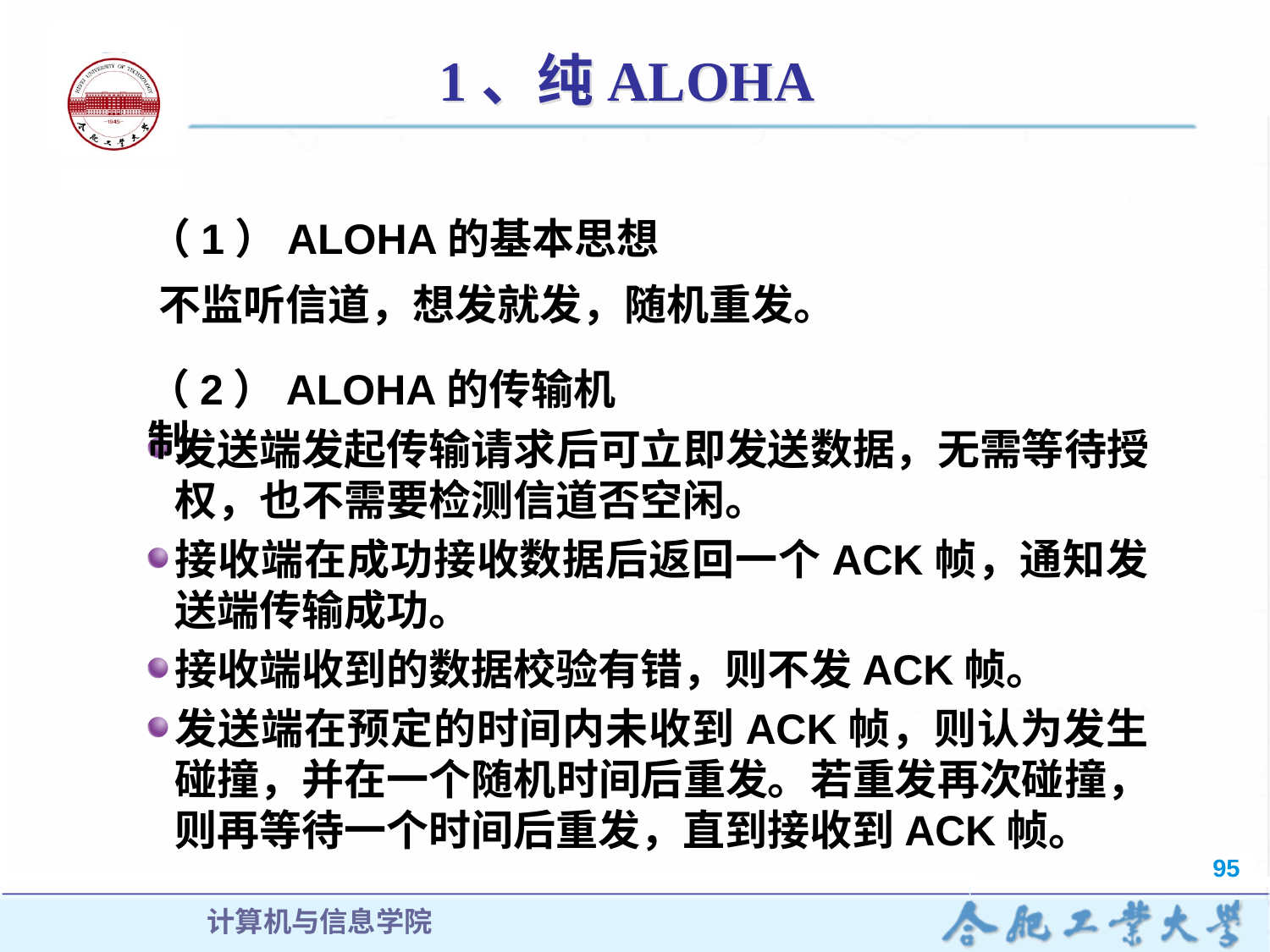

# 1、纯ALOHA
（1）ALOHA的基本思想
不监听信道，想发就发，随机重发。
（2）ALOHA的传输机制
发送端发起传输请求后可立即发送数据，无需等待授权，也不需要检测信道否空闲。
接收端在成功接收数据后返回一个ACK帧，通知发送端传输成功。
接收端收到的数据校验有错，则不发ACK帧。
发送端在预定的时间内未收到ACK帧，则认为发生碰撞，并在一个随机时间后重发。若重发再次碰撞，则再等待一个时间后重发，直到接收到ACK帧。